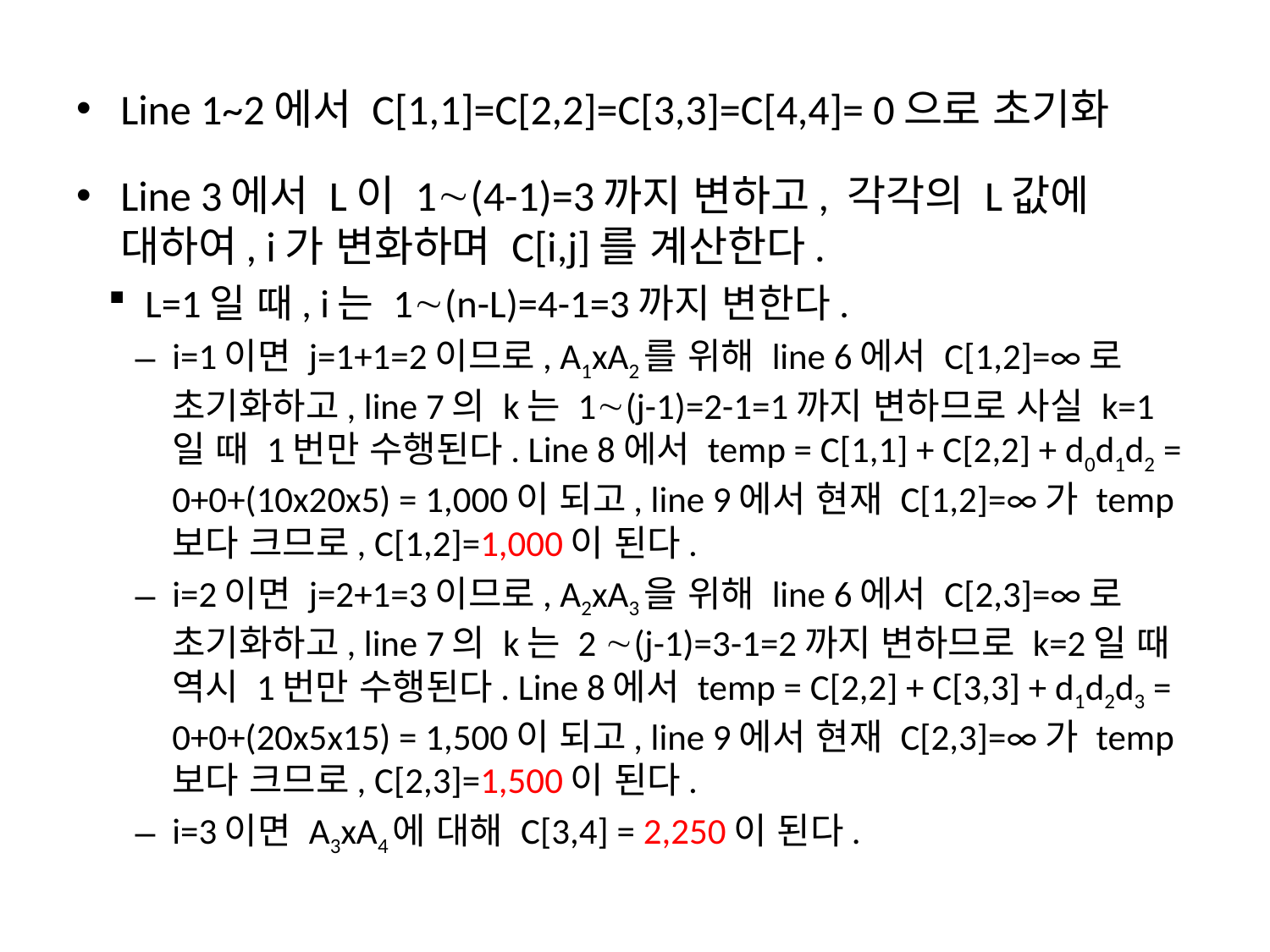

Line 1~2에서 C[1,1]=C[2,2]=C[3,3]=C[4,4]= 0으로 초기화
Line 3에서 L이 1∼(4-1)=3까지 변하고, 각각의 L값에 대하여, i가 변화하며 C[i,j]를 계산한다.
L=1일 때, i는 1∼(n-L)=4-1=3까지 변한다.
i=1이면 j=1+1=2이므로, A1xA2를 위해 line 6에서 C[1,2]=∞로 초기화하고, line 7의 k는 1∼(j-1)=2-1=1까지 변하므로 사실 k=1일 때 1번만 수행된다. Line 8에서 temp = C[1,1] + C[2,2] + d0d1d2 = 0+0+(10x20x5) = 1,000이 되고, line 9에서 현재 C[1,2]=∞가 temp보다 크므로, C[1,2]=1,000이 된다.
i=2이면 j=2+1=3이므로, A2xA3을 위해 line 6에서 C[2,3]=∞로 초기화하고, line 7의 k는 2 ∼(j-1)=3-1=2까지 변하므로 k=2일 때 역시 1번만 수행된다. Line 8에서 temp = C[2,2] + C[3,3] + d1d2d3 = 0+0+(20x5x15) = 1,500이 되고, line 9에서 현재 C[2,3]=∞가 temp보다 크므로, C[2,3]=1,500이 된다.
i=3이면 A3xA4에 대해 C[3,4] = 2,250이 된다.